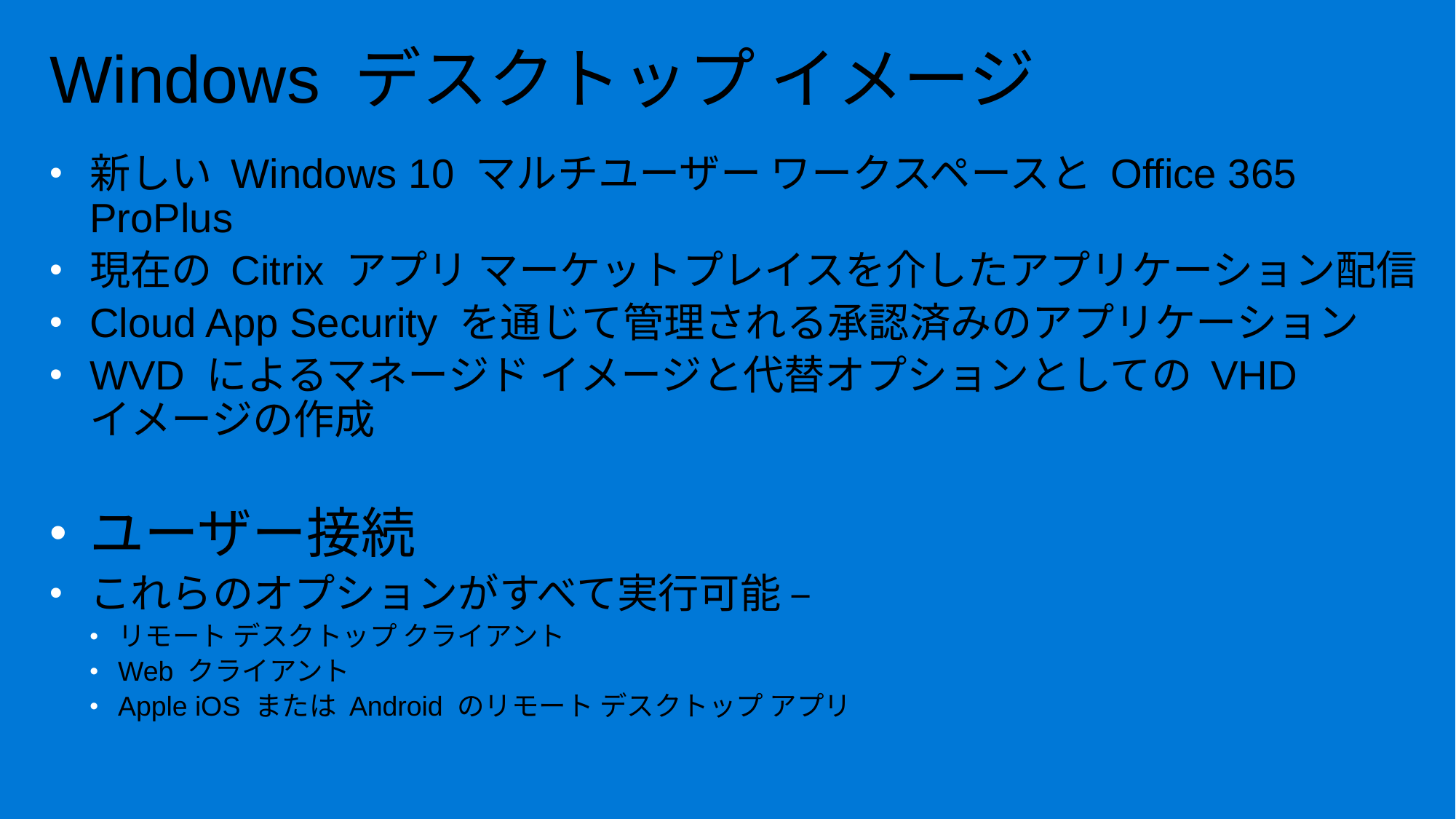

# Windows デスクトップ イメージ
新しい Windows 10 マルチユーザー ワークスペースと Office 365 ProPlus
現在の Citrix アプリ マーケットプレイスを介したアプリケーション配信
Cloud App Security を通じて管理される承認済みのアプリケーション
WVD によるマネージド イメージと代替オプションとしての VHD
イメージの作成

ユーザー接続
これらのオプションがすべて実行可能 –
リモート デスクトップ クライアント
Web クライアント
Apple iOS または Android のリモート デスクトップ アプリ